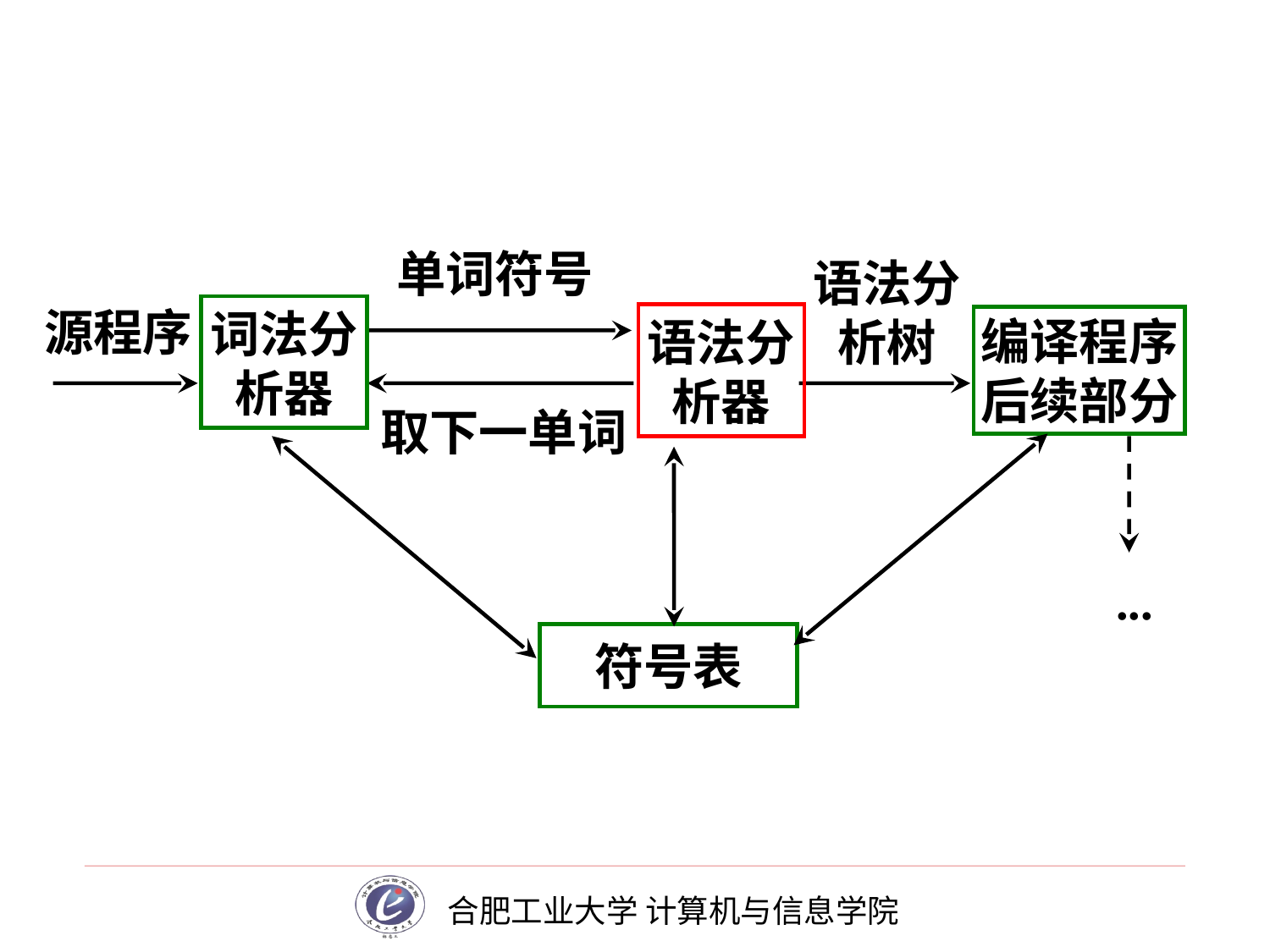

单词符号

语法分
析树

源程序

词法分
析器
语法分
析器
编译程序
后续部分
符号表

取下一单词

...